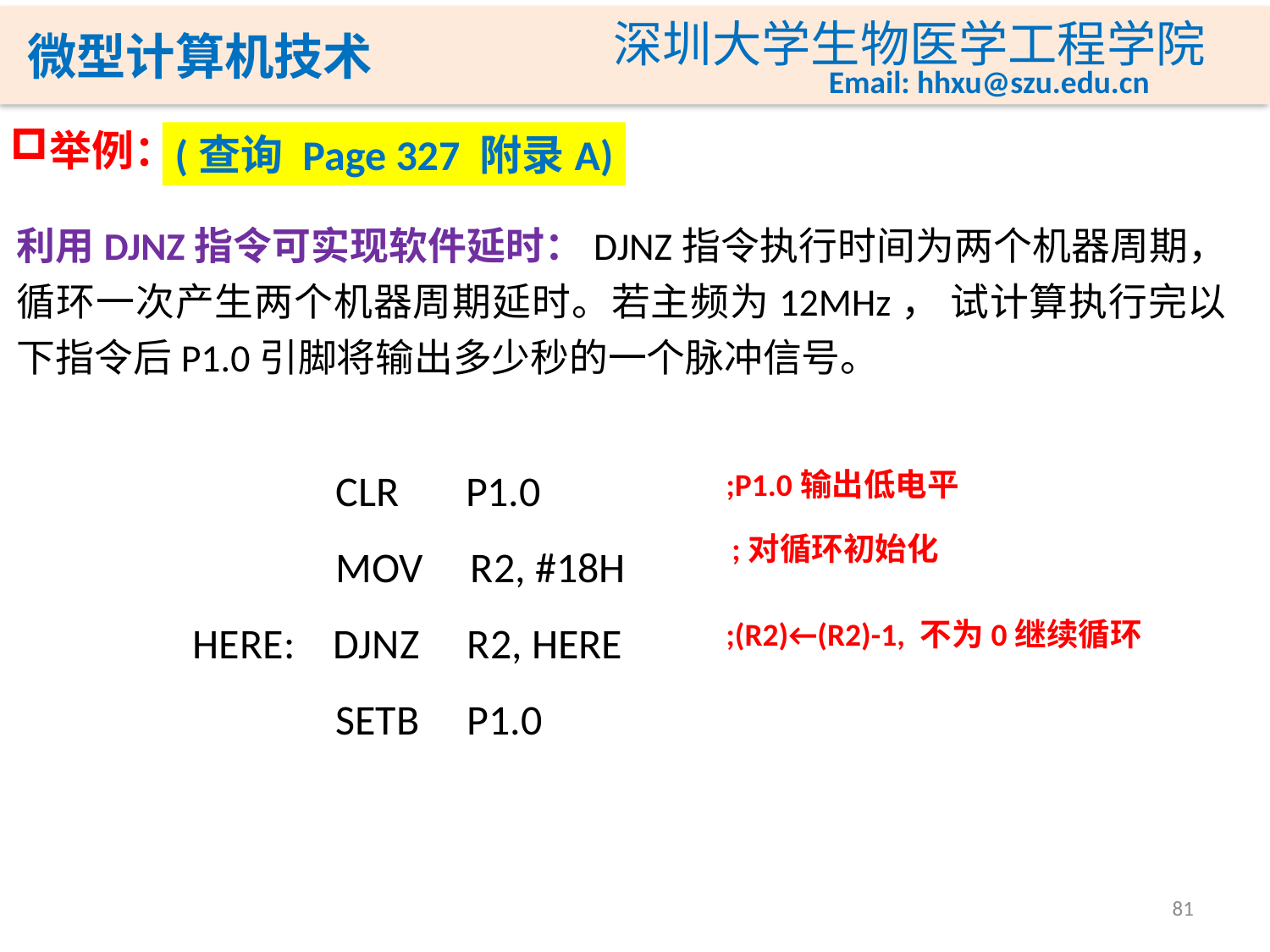

举例：
(查询 Page 327 附录A)
利用DJNZ指令可实现软件延时：DJNZ指令执行时间为两个机器周期，循环一次产生两个机器周期延时。若主频为12MHz， 试计算执行完以下指令后P1.0引脚将输出多少秒的一个脉冲信号。
               CLR       P1.0
               MOV     R2, #18H
HERE:    DJNZ     R2, HERE
               SETB     P1.0
;P1.0输出低电平
;对循环初始化
;(R2)←(R2)-1, 不为0继续循环
81